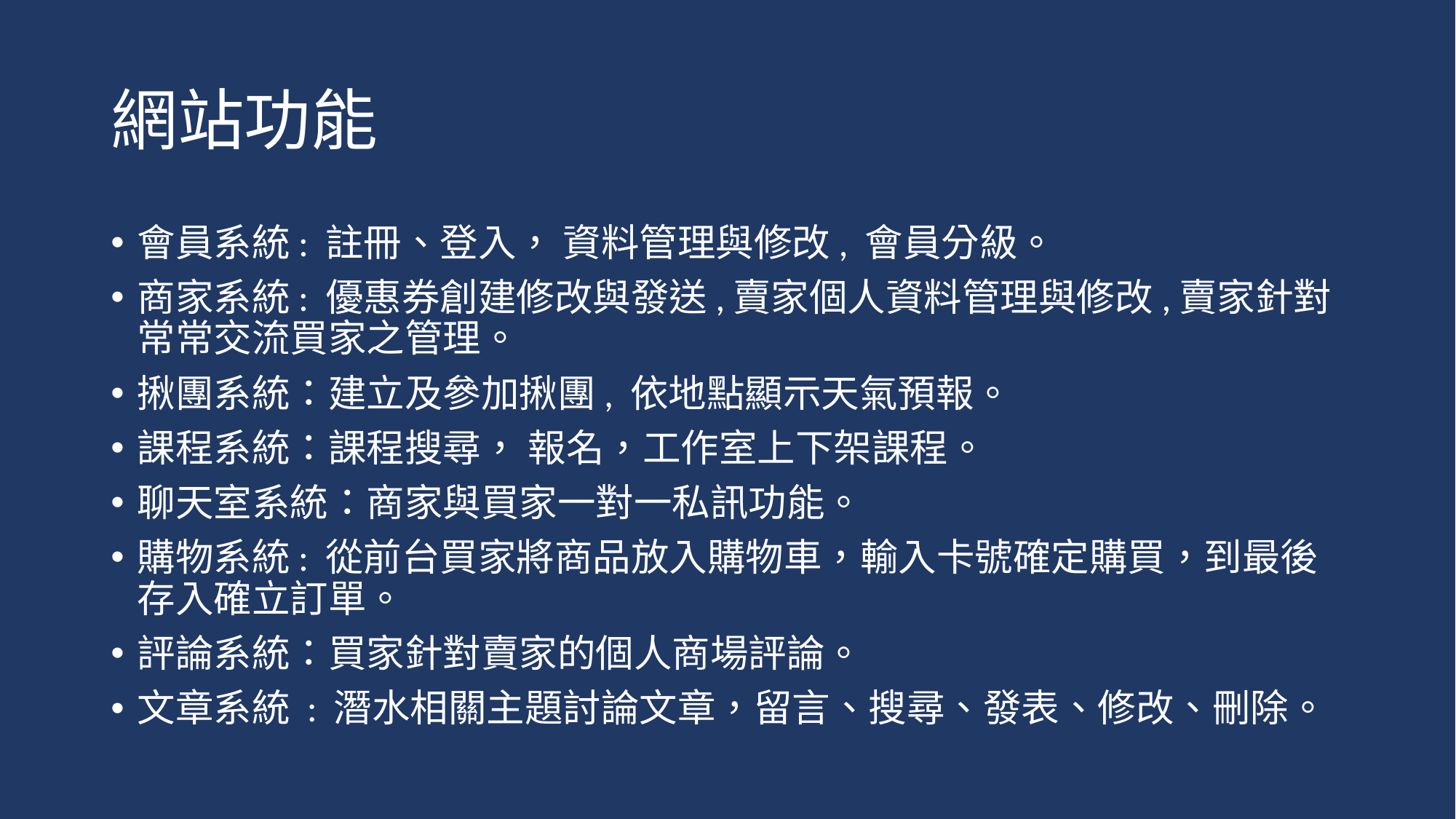

# 網站功能
會員系統: 註冊、登入， 資料管理與修改, 會員分級。
商家系統: 優惠券創建修改與發送,賣家個人資料管理與修改,賣家針對常常交流買家之管理。
揪團系統：建立及參加揪團, 依地點顯示天氣預報。
課程系統：課程搜尋， 報名，工作室上下架課程。
聊天室系統：商家與買家一對一私訊功能。
購物系統: 從前台買家將商品放入購物車，輸入卡號確定購買，到最後存入確立訂單。
評論系統：買家針對賣家的個人商場評論。
文章系統 : 潛水相關主題討論文章，留言、搜尋、發表、修改、刪除。